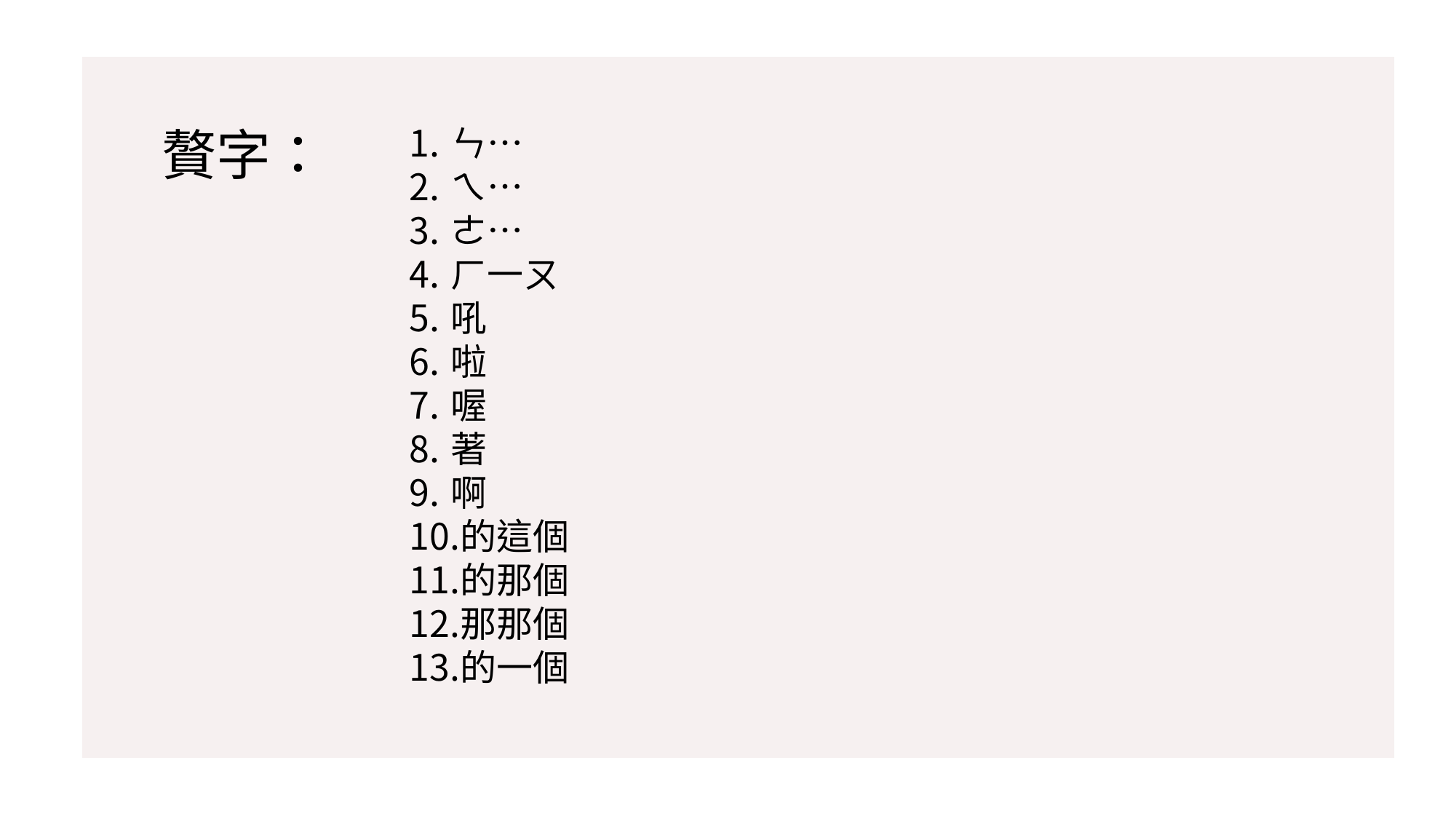

贅字：
ㄣ…
ㄟ…
ㄜ…
ㄏ一ㄡ
吼
啦
喔
著
啊
的這個
的那個
那那個
的一個